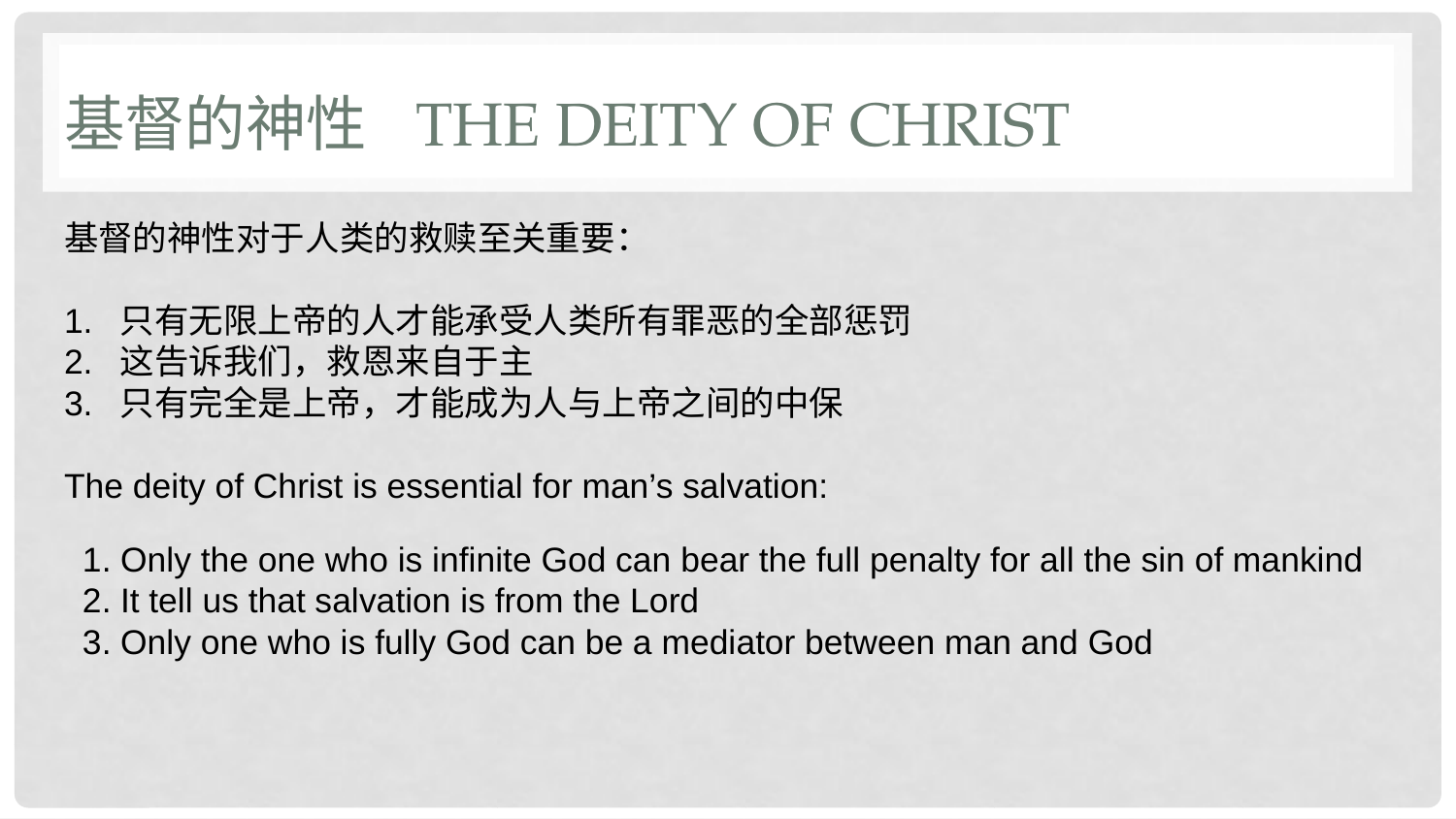

# 基督的神性  The Deity of Christ
基督的神性对于人类的救赎至关重要：

1.  只有无限上帝的人才能承受人类所有罪恶的全部惩罚
2.  这告诉我们，救恩来自于主
3.  只有完全是上帝，才能成为人与上帝之间的中保

The deity of Christ is essential for man’s salvation:
1. Only the one who is infinite God can bear the full penalty for all the sin of mankind
2. It tell us that salvation is from the Lord
3. Only one who is fully God can be a mediator between man and God